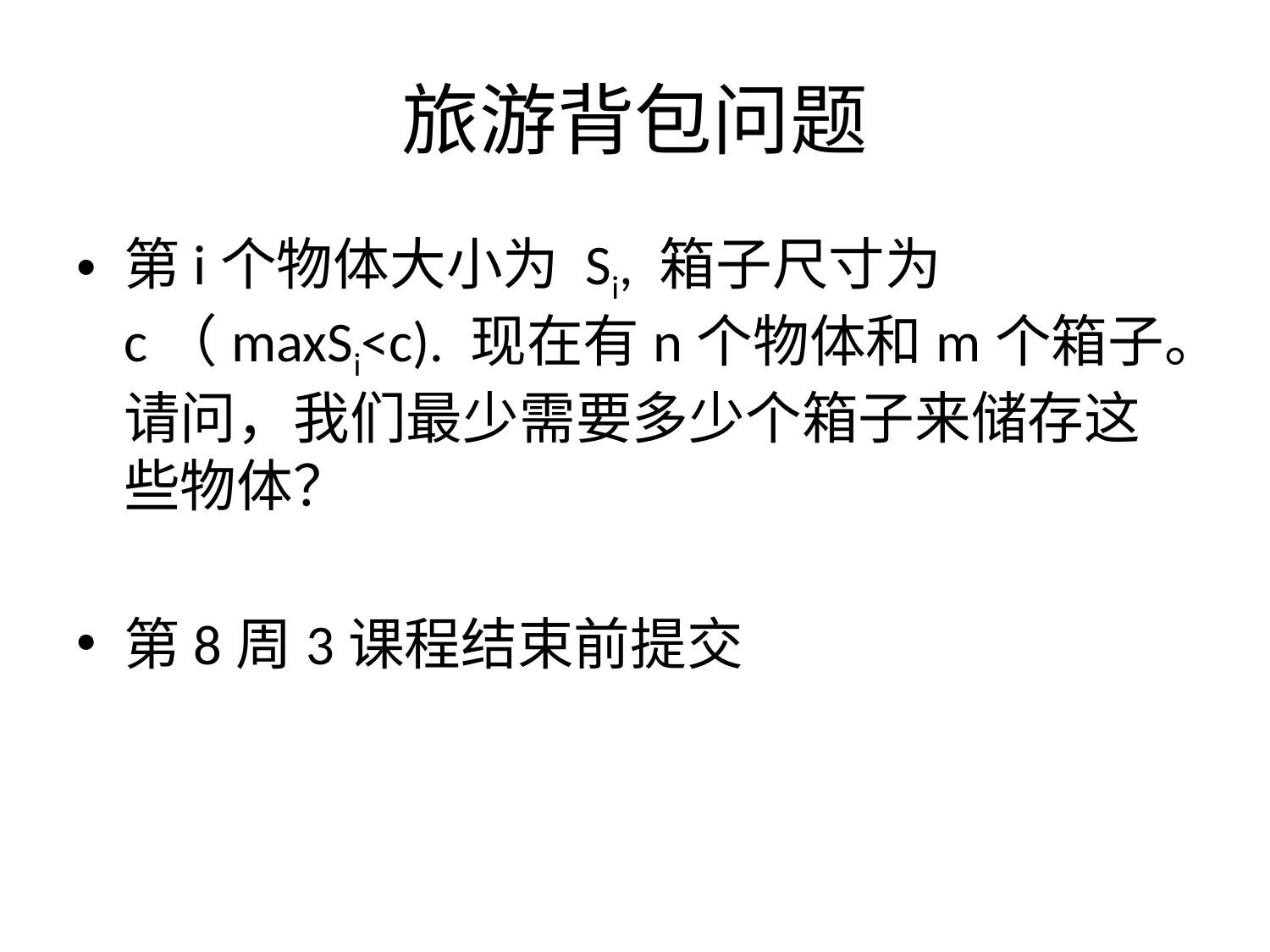

# 旅游背包问题
第i个物体大小为 Si, 箱子尺寸为c（maxSi<c). 现在有n个物体和m个箱子。请问，我们最少需要多少个箱子来储存这些物体？

第8周3课程结束前提交